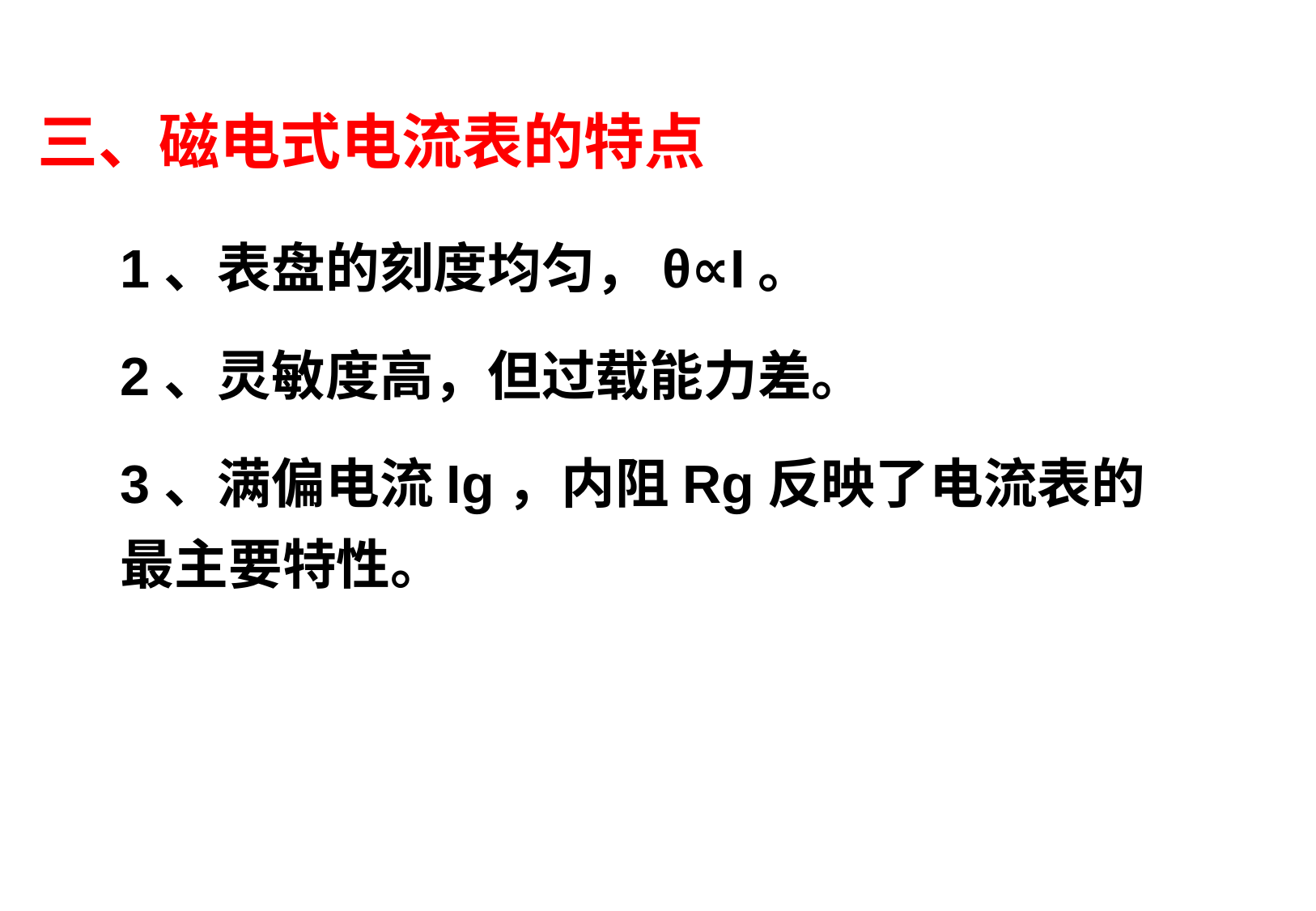

三、磁电式电流表的特点
1、表盘的刻度均匀，θ∝I。
2、灵敏度高，但过载能力差。
3、满偏电流Ig，内阻Rg反映了电流表的最主要特性。